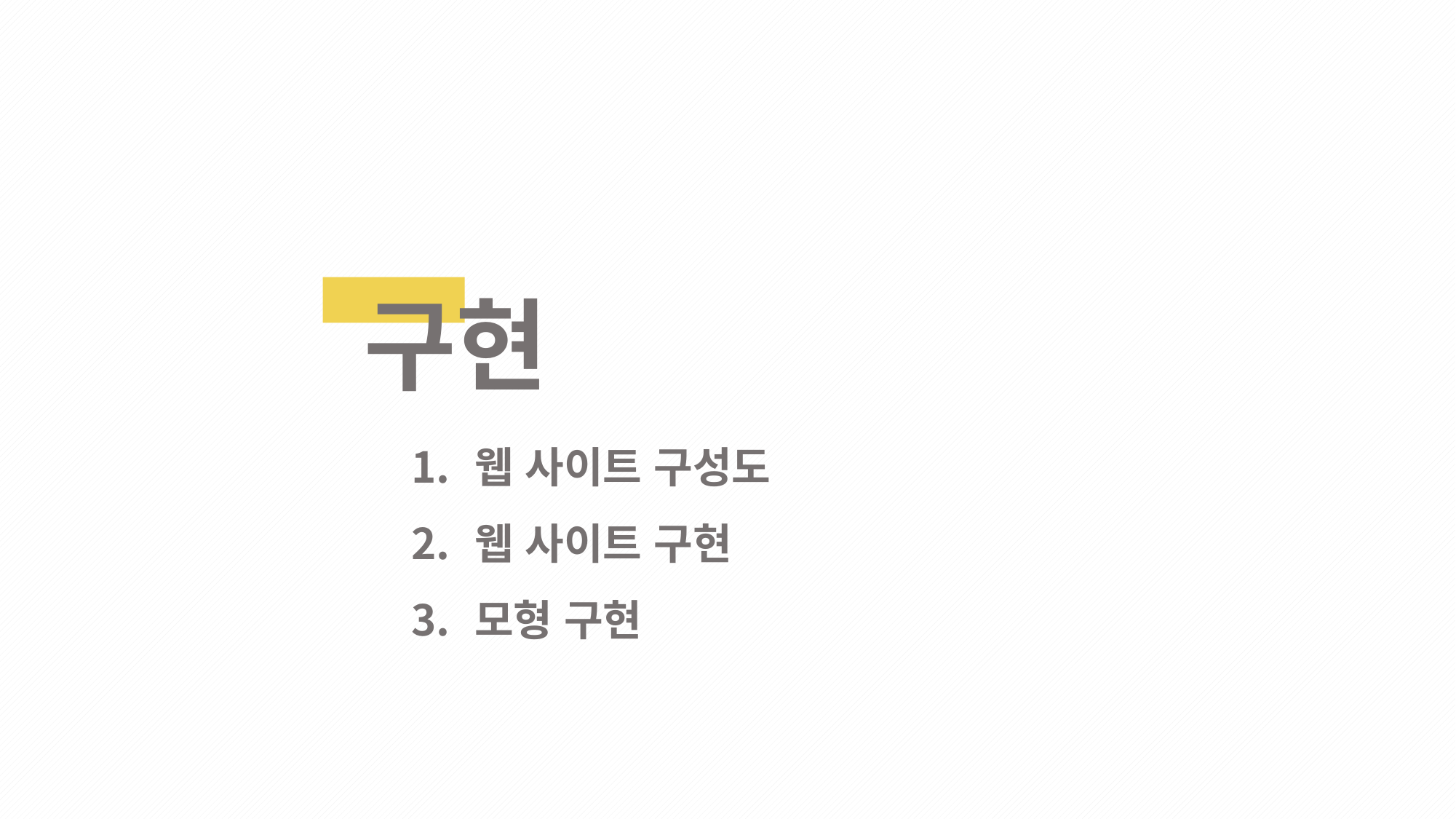

구현

 웹 사이트 구성도
 웹 사이트 구현
 모형 구현